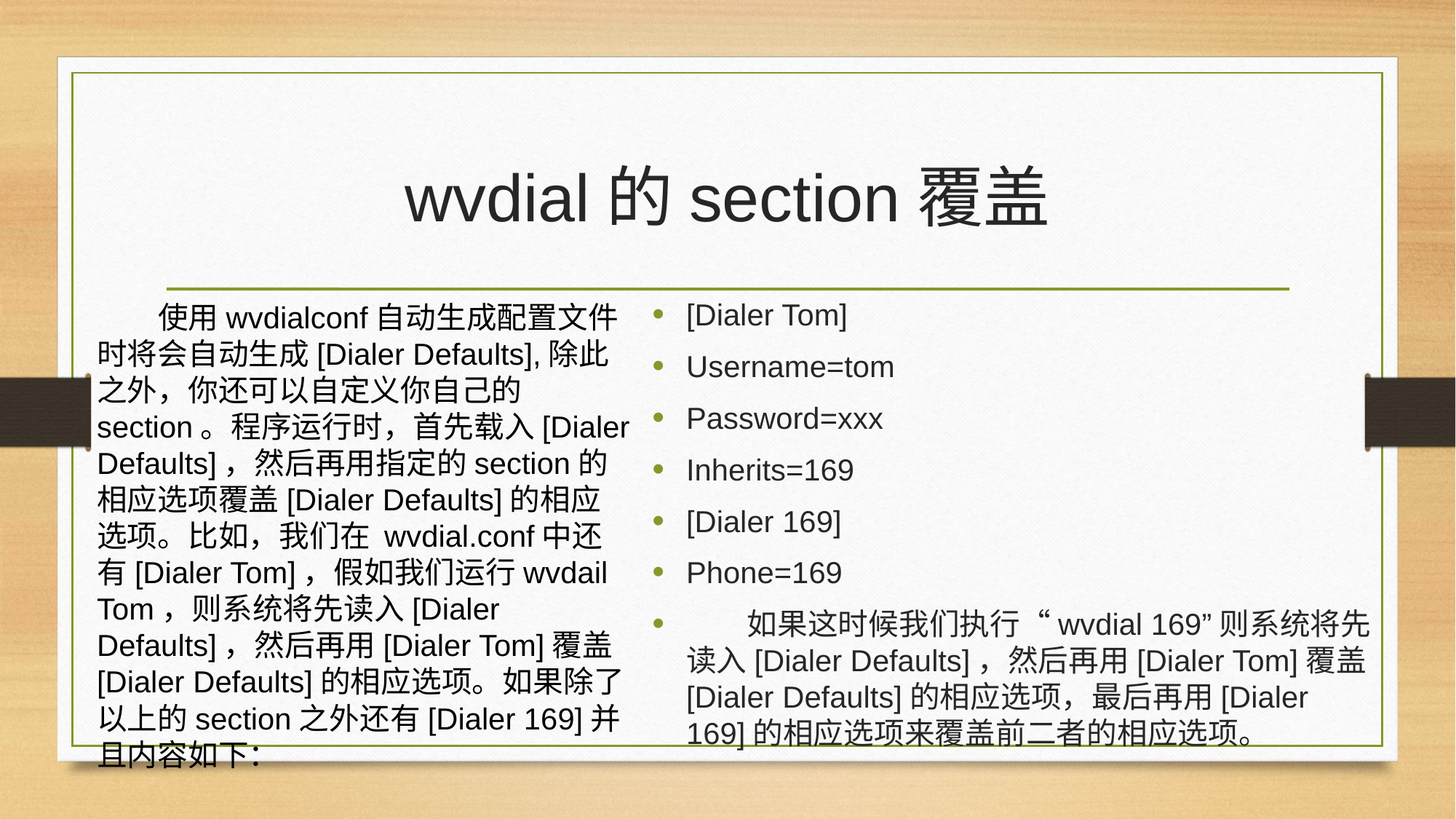

wvdial的section覆盖
[Dialer Tom]
Username=tom
Password=xxx
Inherits=169
[Dialer 169]
Phone=169
　　如果这时候我们执行“wvdial 169”则系统将先读入[Dialer Defaults]，然后再用[Dialer Tom]覆盖[Dialer Defaults]的相应选项，最后再用[Dialer 169]的相应选项来覆盖前二者的相应选项。
        使用wvdialconf自动生成配置文件时将会自动生成[Dialer Defaults],除此之外，你还可以自定义你自己的section。程序运行时，首先载入[Dialer Defaults]，然后再用指定的section的相应选项覆盖[Dialer Defaults]的相应选项。比如，我们在 wvdial.conf中还有[Dialer Tom]，假如我们运行wvdail Tom，则系统将先读入[Dialer Defaults]，然后再用[Dialer Tom]覆盖[Dialer Defaults]的相应选项。如果除了以上的section之外还有[Dialer 169]并且内容如下：